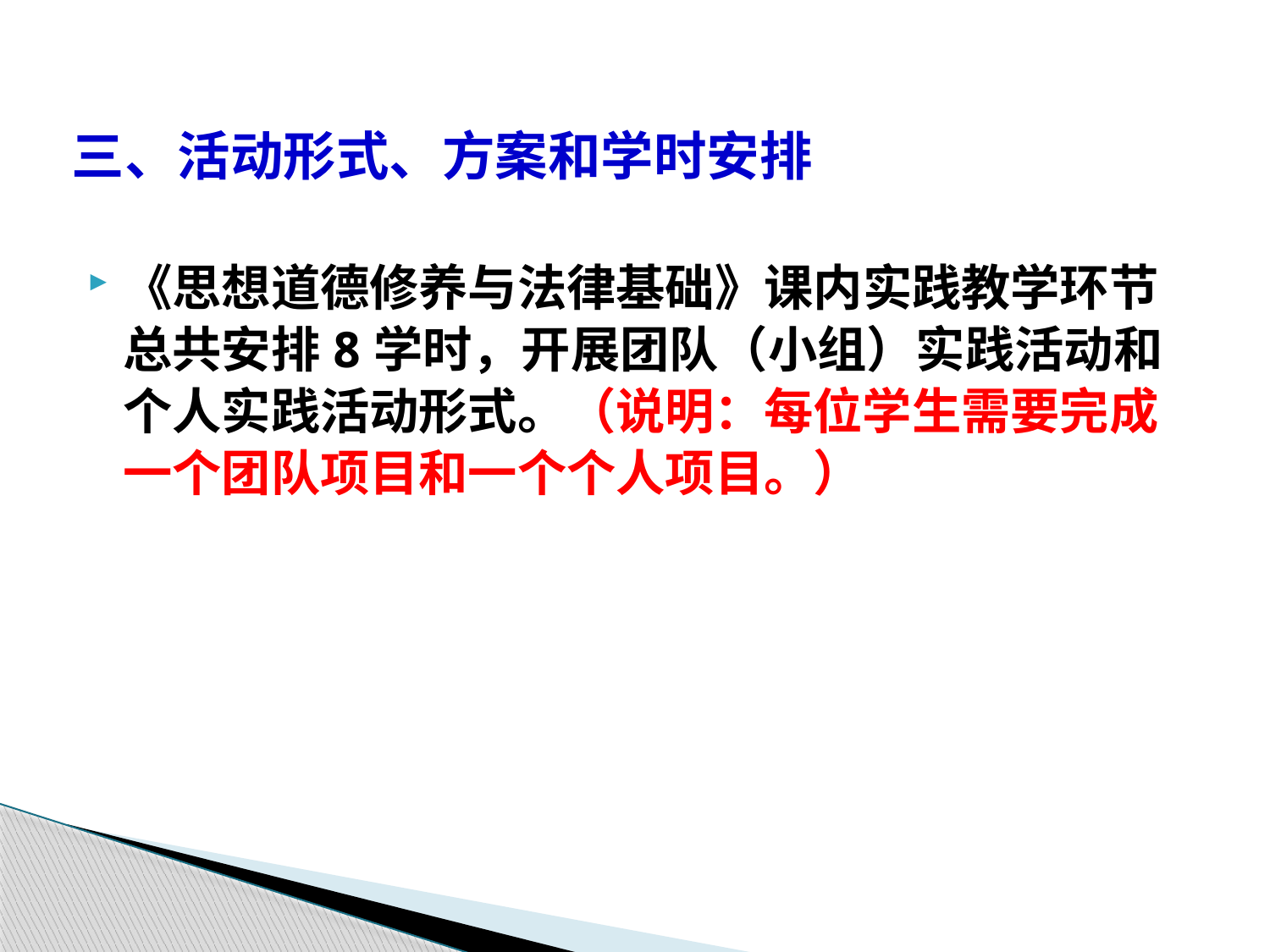

# 三、活动形式、方案和学时安排
《思想道德修养与法律基础》课内实践教学环节总共安排8学时，开展团队（小组）实践活动和个人实践活动形式。（说明：每位学生需要完成一个团队项目和一个个人项目。）